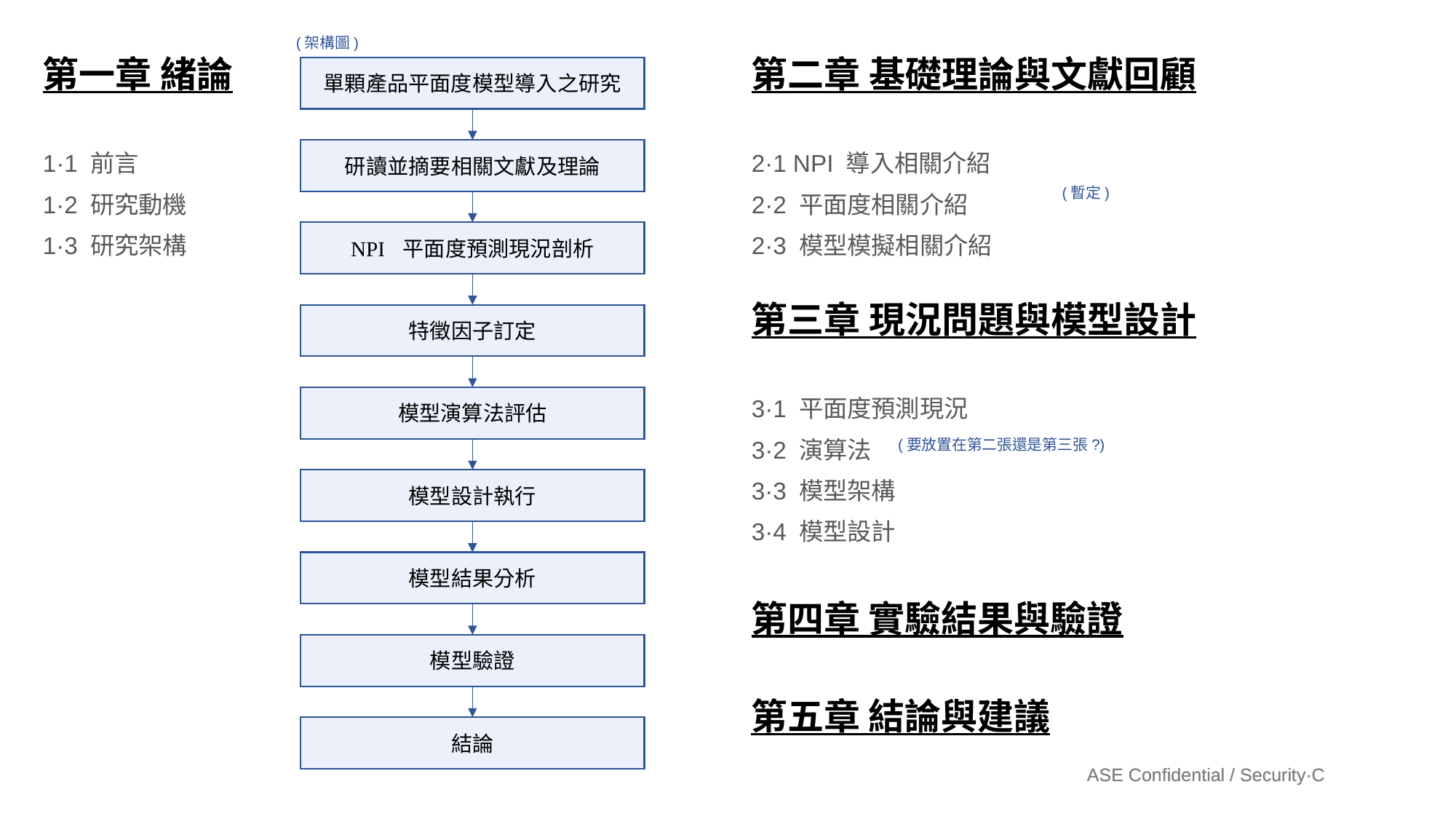

(架構圖)
第一章 緒論

1·1 前言
1·2 研究動機
1·3 研究架構
第二章 基礎理論與文獻回顧

2·1 NPI 導入相關介紹
2·2 平面度相關介紹
2·3 模型模擬相關介紹
單顆產品平面度模型導入之研究
研讀並摘要相關文獻及理論
NPI 平面度預測現況剖析
特徵因子訂定
模型演算法評估
模型設計執行
模型結果分析
模型驗證
結論
(暫定)
第三章 現況問題與模型設計

3·1 平面度預測現況
3·2 演算法
3·3 模型架構
3·4 模型設計
(要放置在第二張還是第三張?)
第四章 實驗結果與驗證
第五章 結論與建議